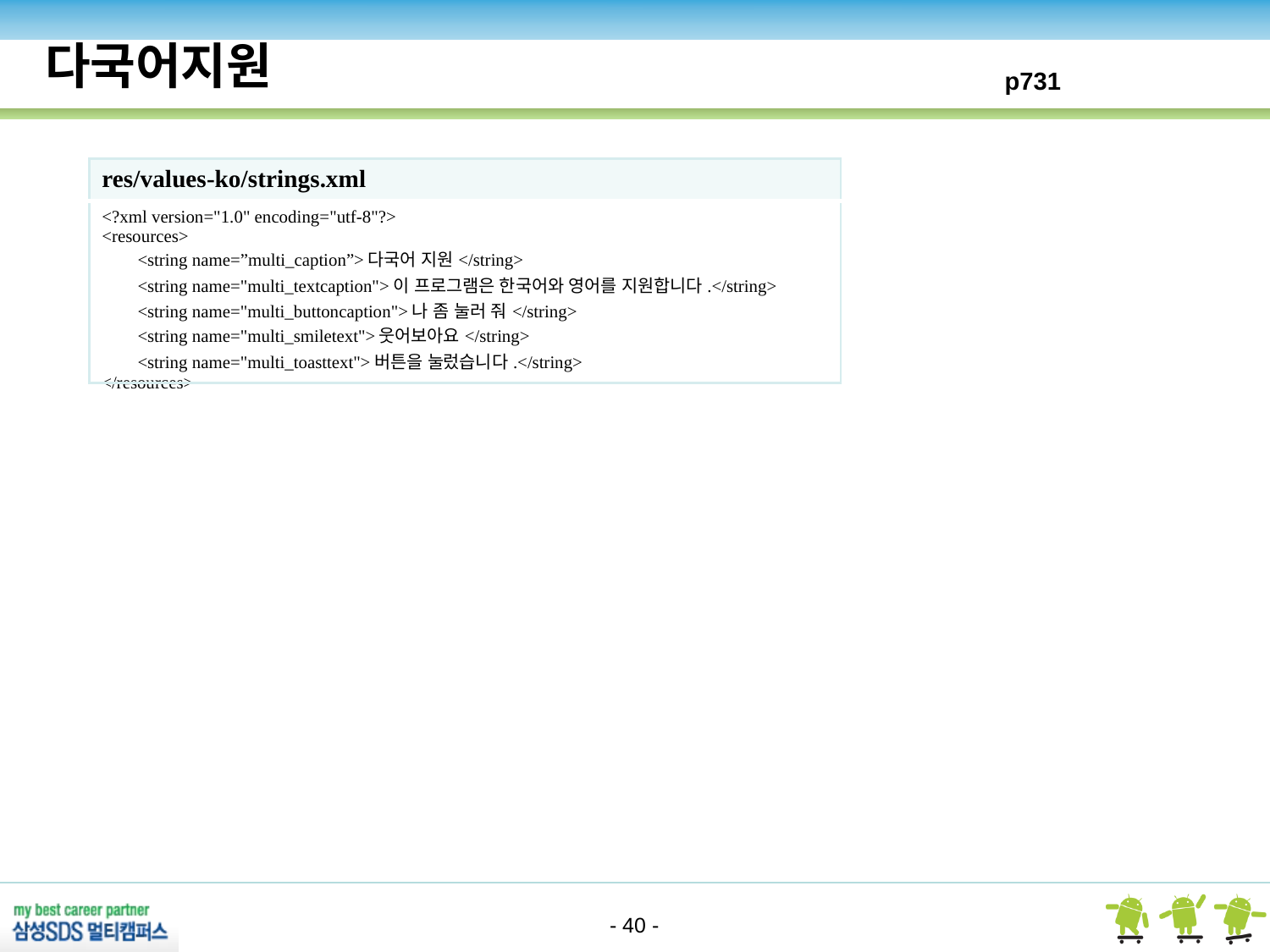

다국어지원
p731
| res/values-ko/strings.xml |
| --- |
| <?xml version="1.0" encoding="utf-8"?> <resources> <string name=”multi\_caption”>다국어 지원</string> <string name="multi\_textcaption">이 프로그램은 한국어와 영어를 지원합니다.</string> <string name="multi\_buttoncaption">나 좀 눌러 줘</string> <string name="multi\_smiletext">웃어보아요</string> <string name="multi\_toasttext">버튼을 눌렀습니다.</string> </resources> |
- 40 -